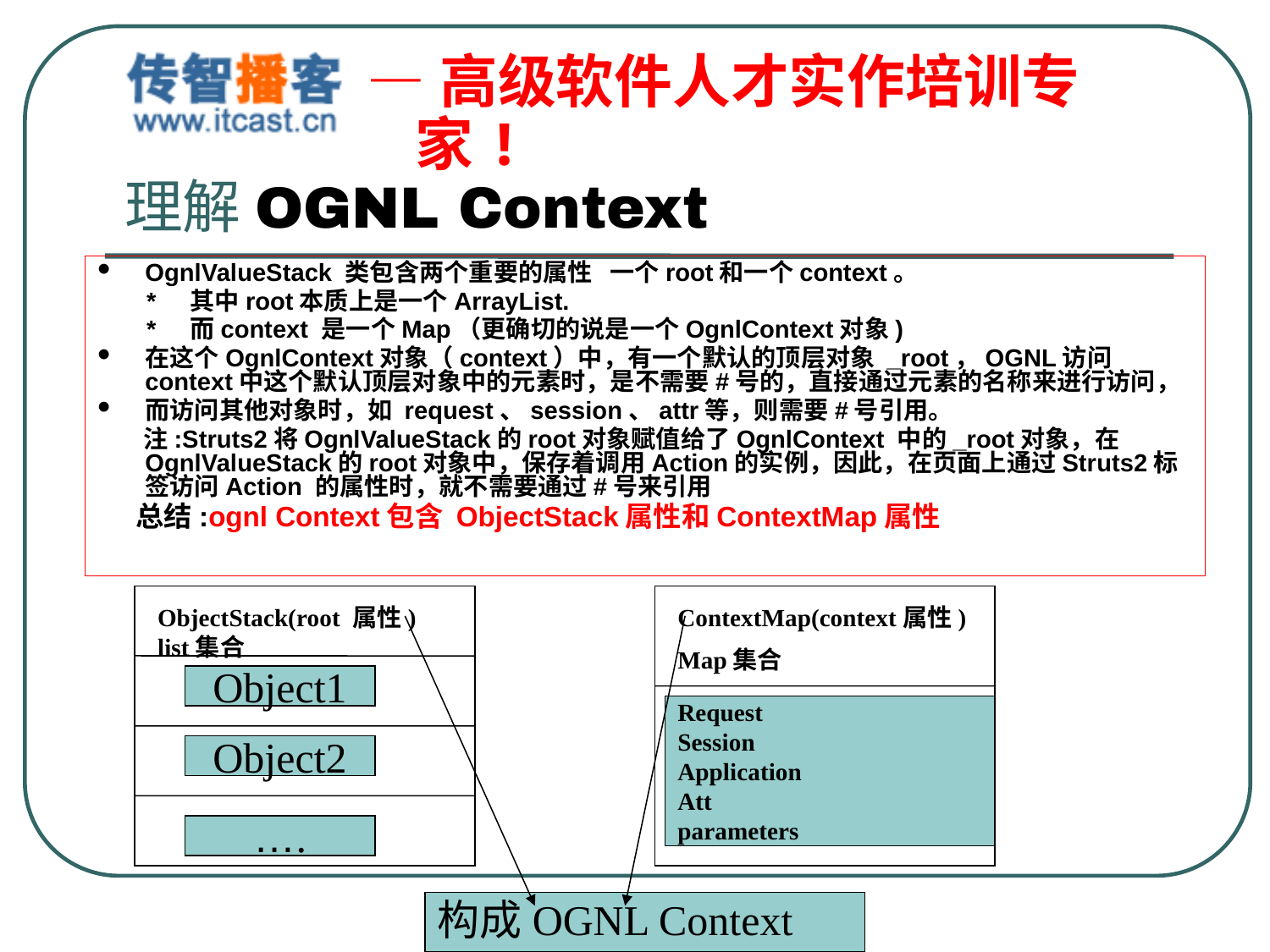

理解OGNL Context
OgnlValueStack 类包含两个重要的属性   一个root和一个context。
       *    其中root本质上是一个ArrayList.
       *    而context 是一个Map（更确切的说是一个OgnlContext对象)
在这个OgnlContext对象（context）中，有一个默认的顶层对象 _root，OGNL访问context中这个默认顶层对象中的元素时，是不需要#号的，直接通过元素的名称来进行访问，
而访问其他对象时，如 request、session、attr等，则需要#号引用。
       注:Struts2将OgnlValueStack的root对象赋值给了OgnlContext 中的_root对象，在OgnlValueStack的root对象中，保存着调用Action的实例，因此，在页面上通过Struts2标签访问Action 的属性时，就不需要通过#号来引用
     总结:ognl Context包含 ObjectStack属性和ContextMap属性

ObjectStack(root 属性) list集合
ContextMap(context属性)
Map集合

Object1

Request
Session
Application
Att
parameters

Object2

….
北京传智播客教育 www.itcast.cn
构成OGNL Context